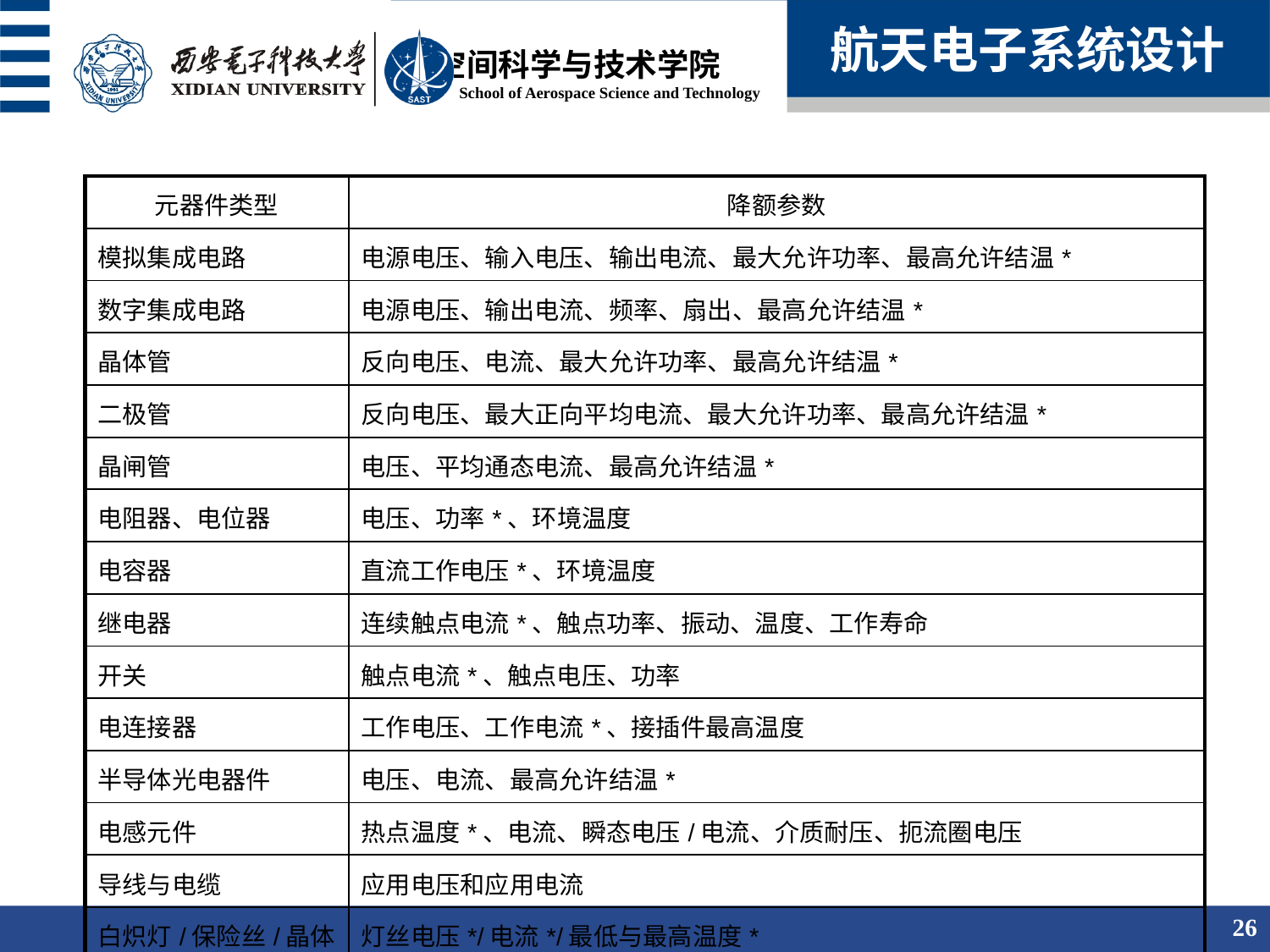

航天电子系统设计
| 元器件类型 | 降额参数 |
| --- | --- |
| 模拟集成电路 | 电源电压、输入电压、输出电流、最大允许功率、最高允许结温\* |
| 数字集成电路 | 电源电压、输出电流、频率、扇出、最高允许结温\* |
| 晶体管 | 反向电压、电流、最大允许功率、最高允许结温\* |
| 二极管 | 反向电压、最大正向平均电流、最大允许功率、最高允许结温\* |
| 晶闸管 | 电压、平均通态电流、最高允许结温\* |
| 电阻器、电位器 | 电压、功率\*、环境温度 |
| 电容器 | 直流工作电压\*、环境温度 |
| 继电器 | 连续触点电流\*、触点功率、振动、温度、工作寿命 |
| 开关 | 触点电流\*、触点电压、功率 |
| 电连接器 | 工作电压、工作电流\*、接插件最高温度 |
| 半导体光电器件 | 电压、电流、最高允许结温\* |
| 电感元件 | 热点温度\*、电流、瞬态电压/电流、介质耐压、扼流圈电压 |
| 导线与电缆 | 应用电压和应用电流 |
| 白炽灯/保险丝/晶体 | 灯丝电压\*/电流\*/最低与最高温度\* |